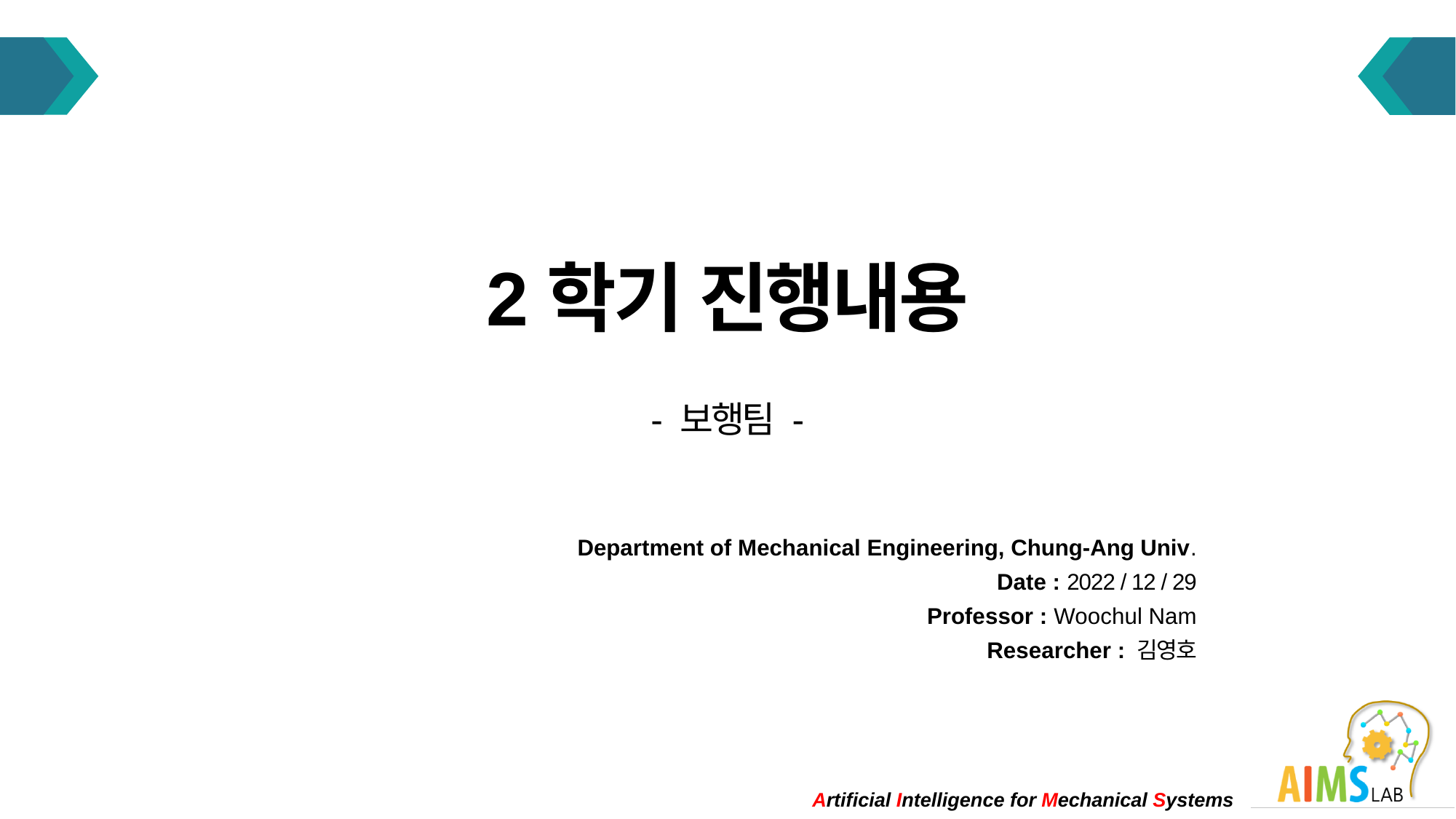

# 2학기 진행내용
- 보행팀 -
Department of Mechanical Engineering, Chung-Ang Univ.
Date : 2022 / 12 / 29
Professor : Woochul Nam
Researcher : 김영호